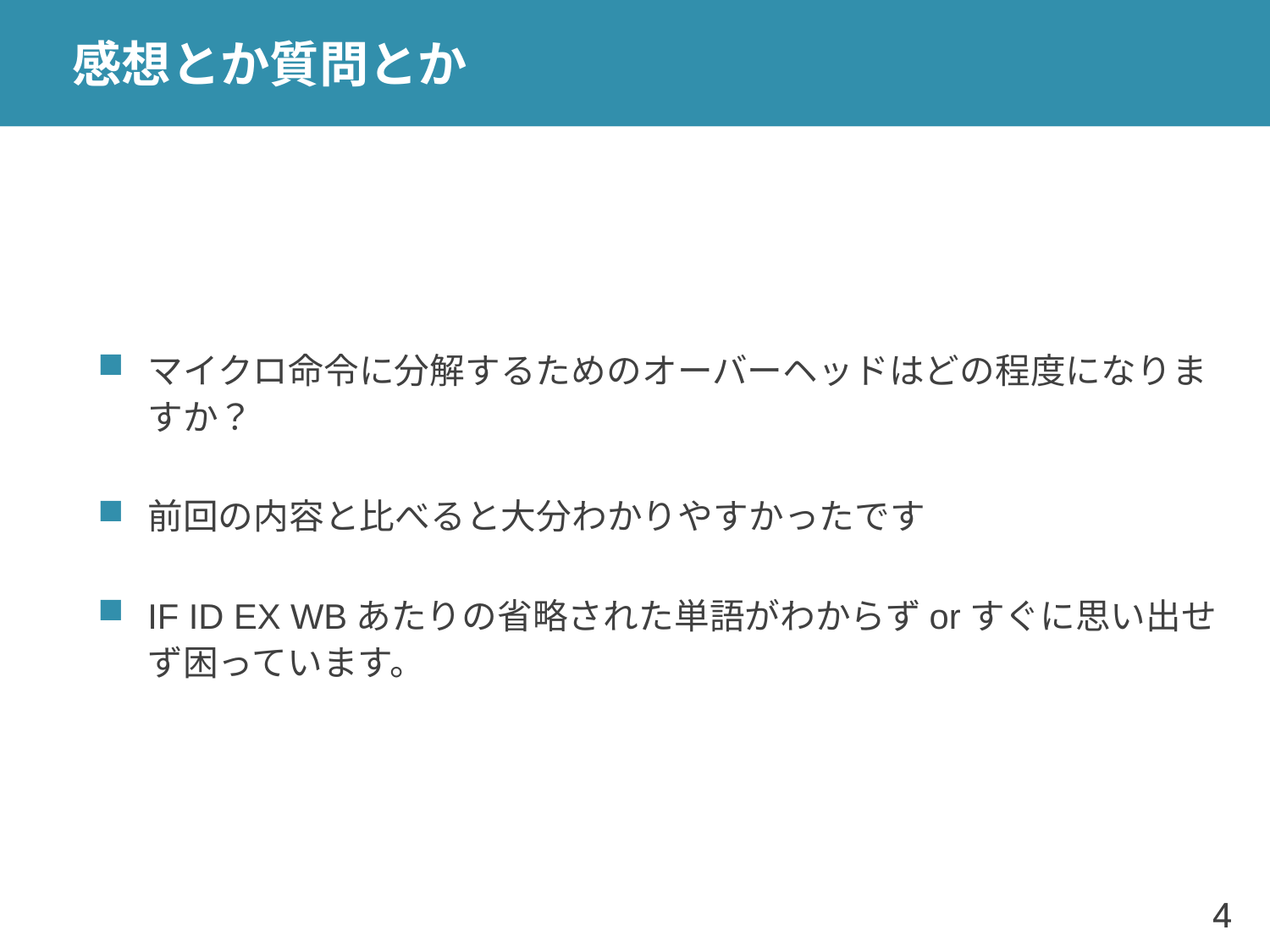

# 感想とか質問とか
マイクロ命令に分解するためのオーバーヘッドはどの程度になりますか？
前回の内容と比べると大分わかりやすかったです
IF ID EX WBあたりの省略された単語がわからずorすぐに思い出せず困っています。